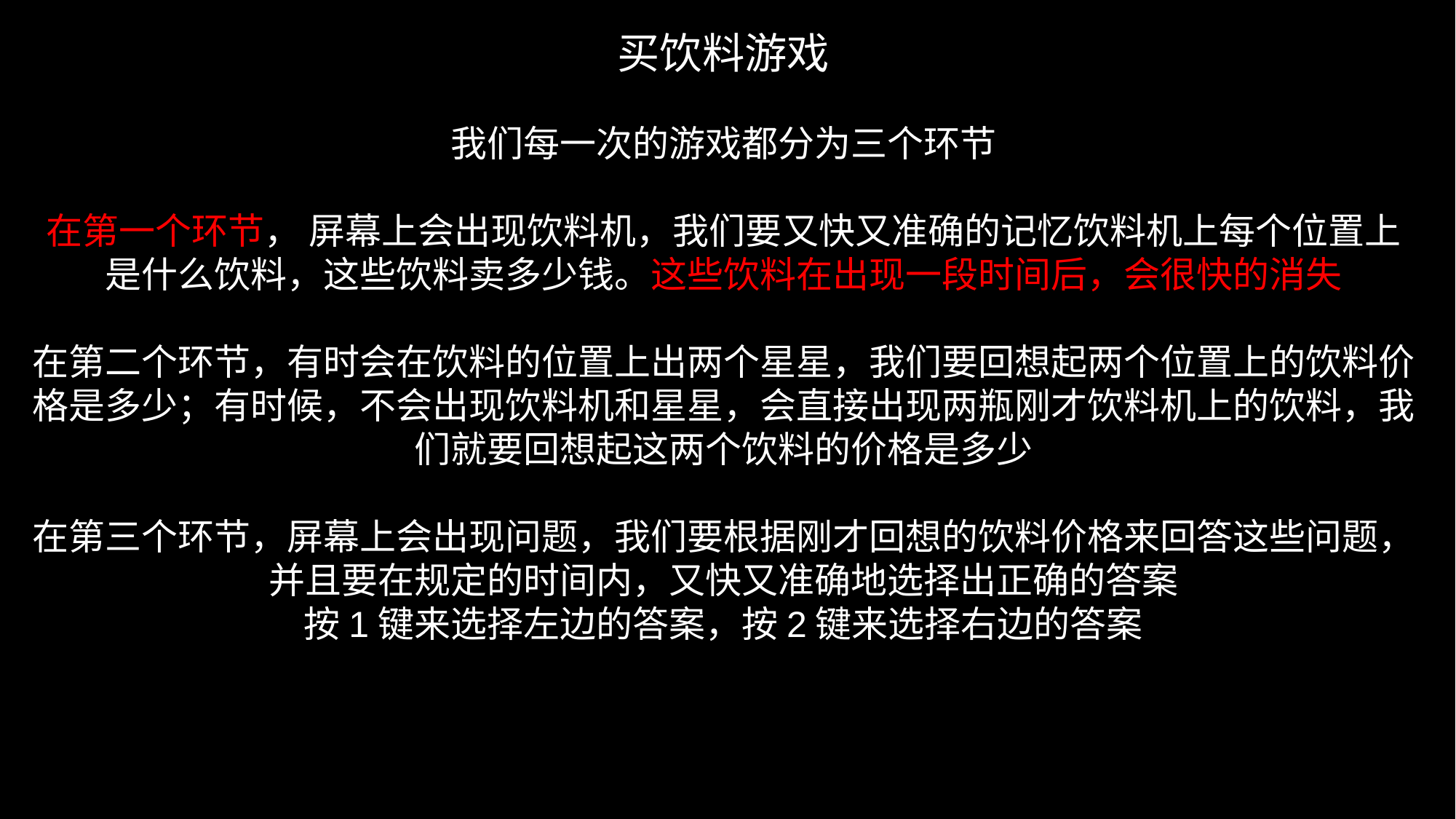

买饮料游戏

我们每一次的游戏都分为三个环节

在第一个环节， 屏幕上会出现饮料机，我们要又快又准确的记忆饮料机上每个位置上是什么饮料，这些饮料卖多少钱。这些饮料在出现一段时间后，会很快的消失

在第二个环节，有时会在饮料的位置上出两个星星，我们要回想起两个位置上的饮料价格是多少；有时候，不会出现饮料机和星星，会直接出现两瓶刚才饮料机上的饮料，我们就要回想起这两个饮料的价格是多少

在第三个环节，屏幕上会出现问题，我们要根据刚才回想的饮料价格来回答这些问题，并且要在规定的时间内，又快又准确地选择出正确的答案
按1键来选择左边的答案，按2键来选择右边的答案